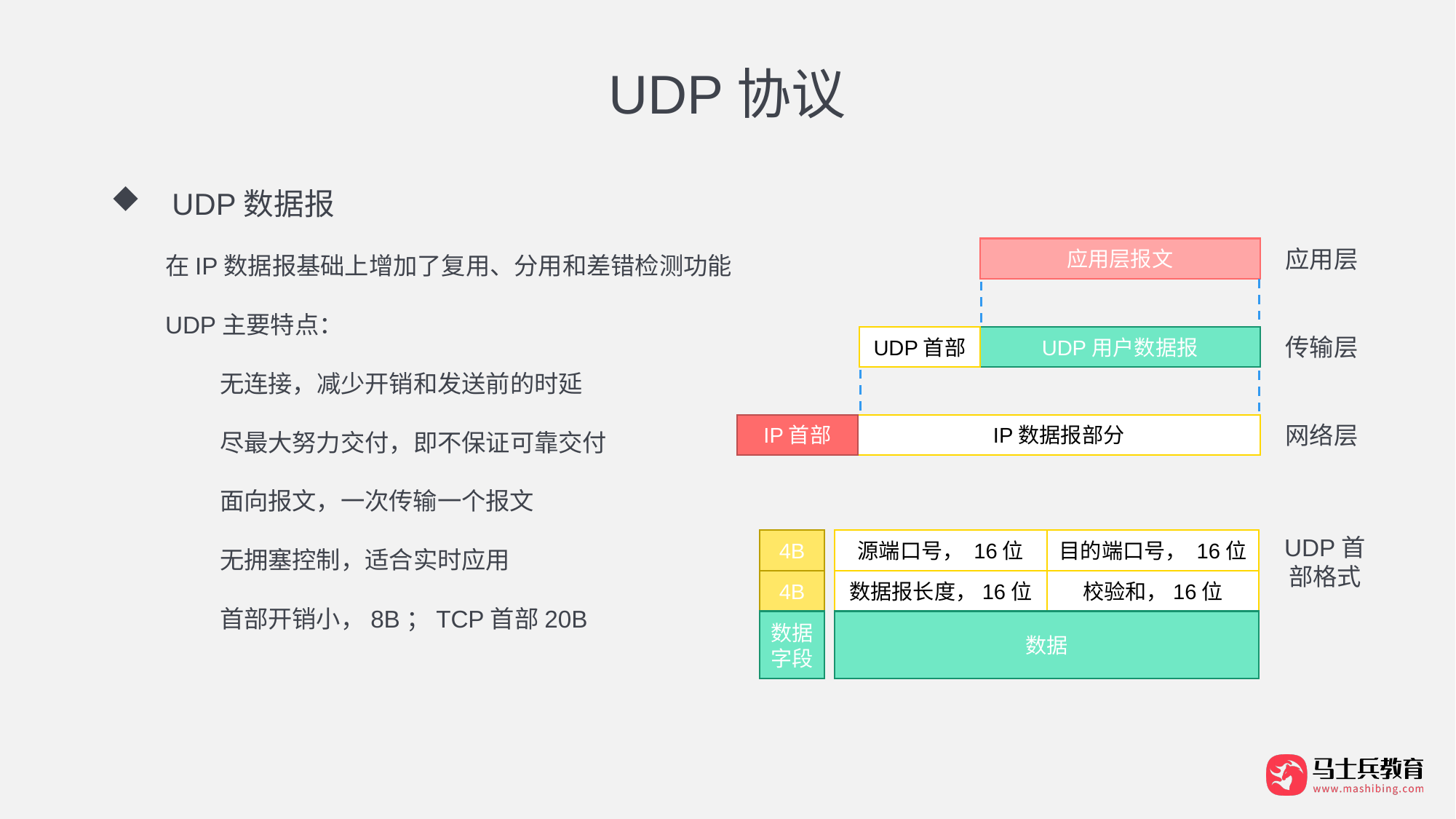

# UDP协议
UDP数据报
在IP数据报基础上增加了复用、分用和差错检测功能
UDP主要特点：
无连接，减少开销和发送前的时延
尽最大努力交付，即不保证可靠交付
面向报文，一次传输一个报文
无拥塞控制，适合实时应用
首部开销小，8B；TCP首部20B
应用层报文
应用层
UDP首部
UDP用户数据报
传输层
IP首部
IP数据报部分
网络层
UDP首部格式
4B
源端口号， 16位
目的端口号， 16位
4B
数据报长度，16位
校验和，16位
数据字段
数据